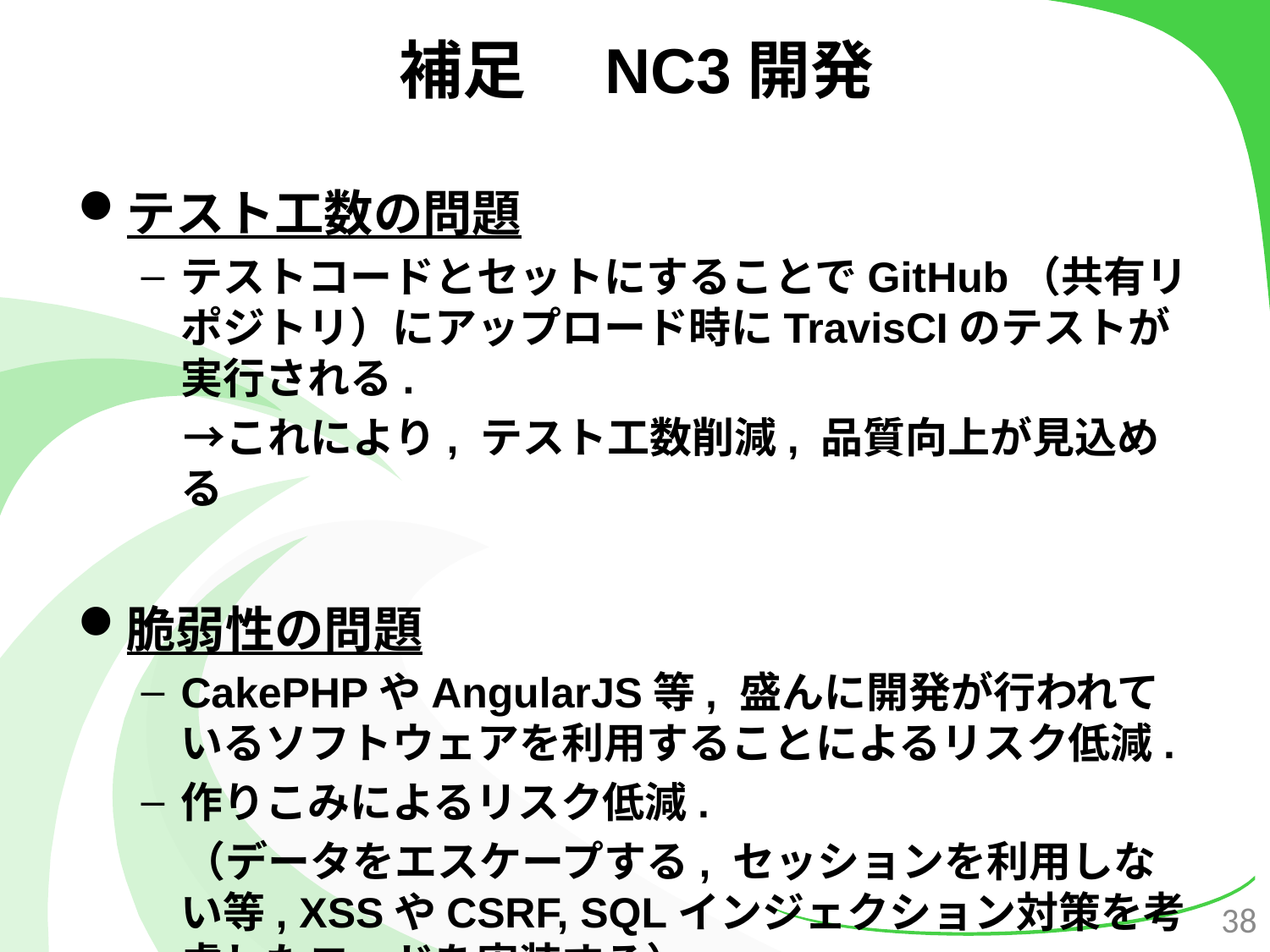

# 補足　NC3開発
テスト工数の問題
テストコードとセットにすることでGitHub（共有リポジトリ）にアップロード時にTravisCIのテストが実行される.
　→これにより, テスト工数削減, 品質向上が見込める

脆弱性の問題
CakePHPやAngularJS等, 盛んに開発が行われているソフトウェアを利用することによるリスク低減.
作りこみによるリスク低減.
　（データをエスケープする, セッションを利用しない等, XSSやCSRF, SQLインジェクション対策を考慮したコードを実装する）

38